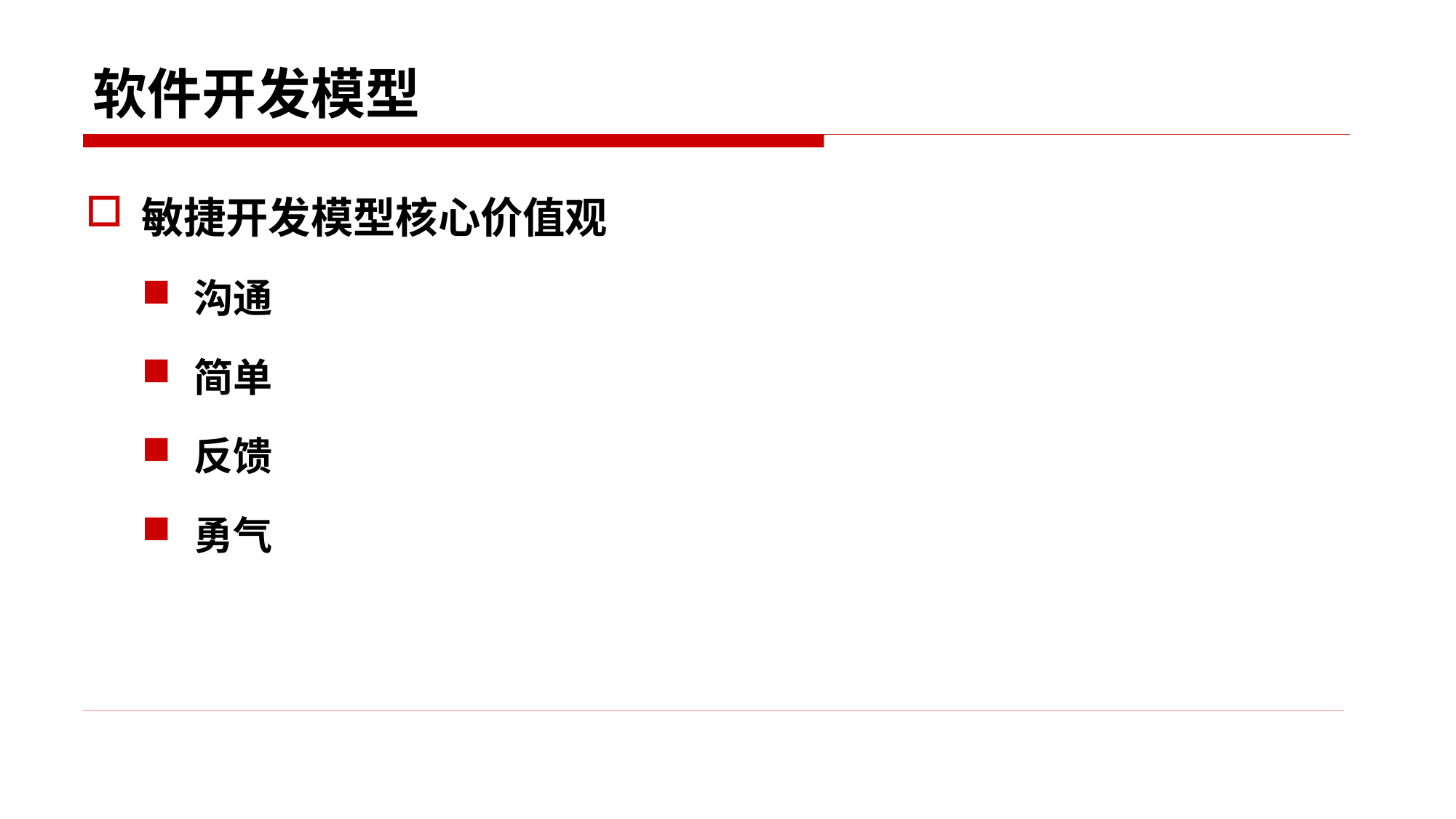

# 软件开发模型
敏捷开发模型核心价值观
沟通
简单
反馈
勇气